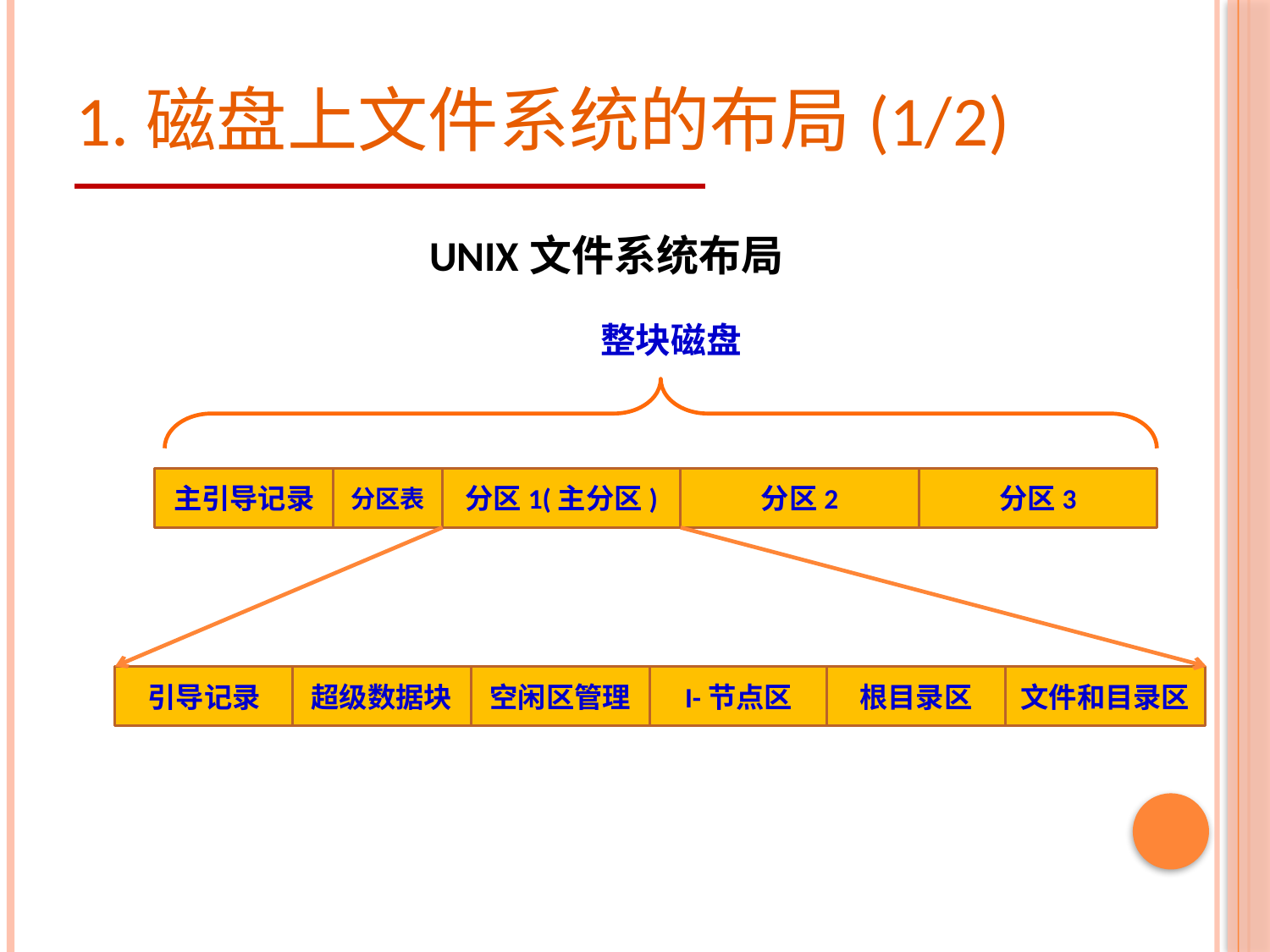

# 1.磁盘上文件系统的布局(1/2)
UNIX文件系统布局
整块磁盘
主引导记录
分区表
分区1(主分区)
分区2
分区3
引导记录
超级数据块
空闲区管理
I-节点区
根目录区
文件和目录区